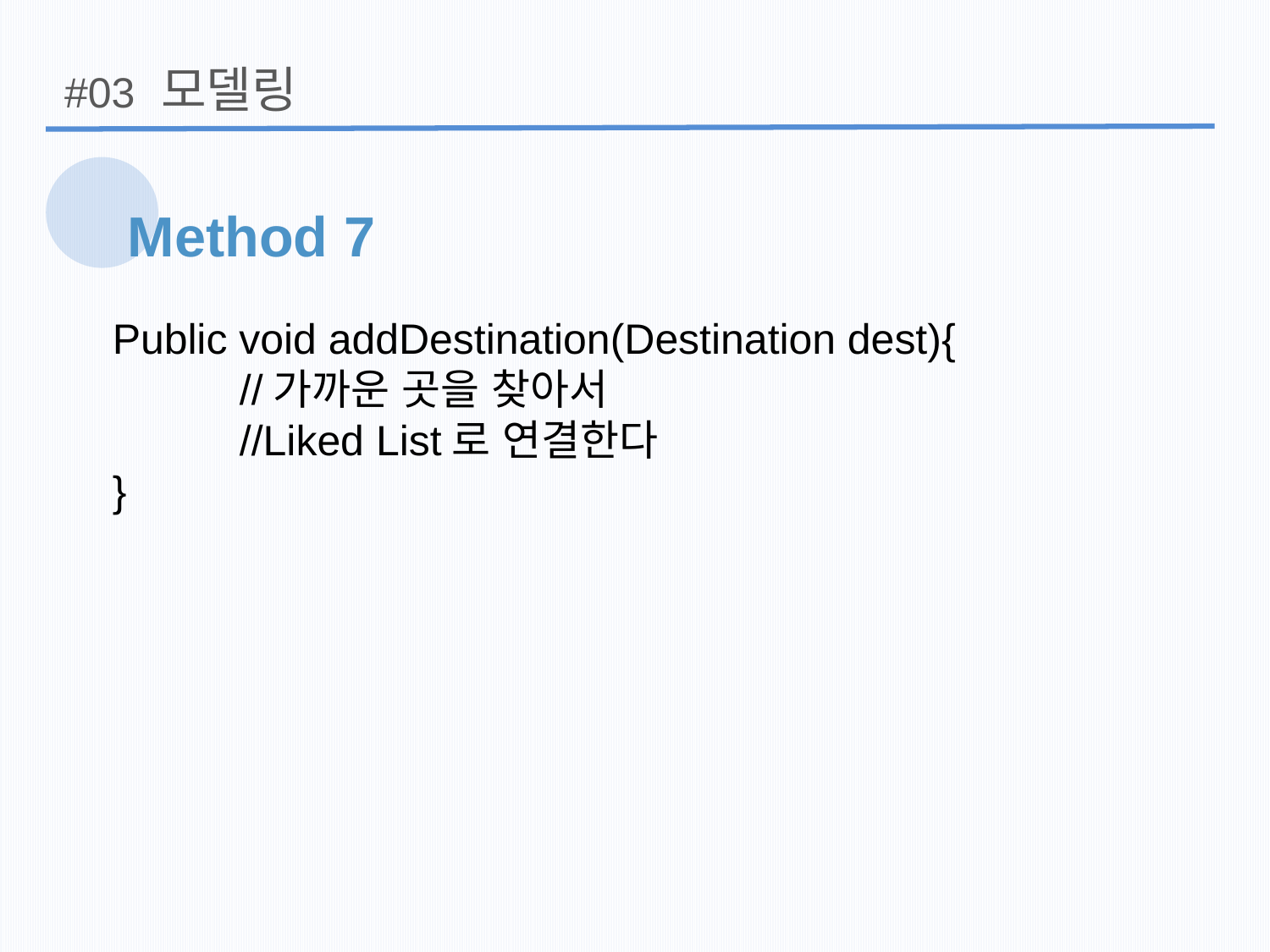

모델링
#03

Method 7
Public void addDestination(Destination dest){
	//가까운 곳을 찾아서
	//Liked List로 연결한다
}